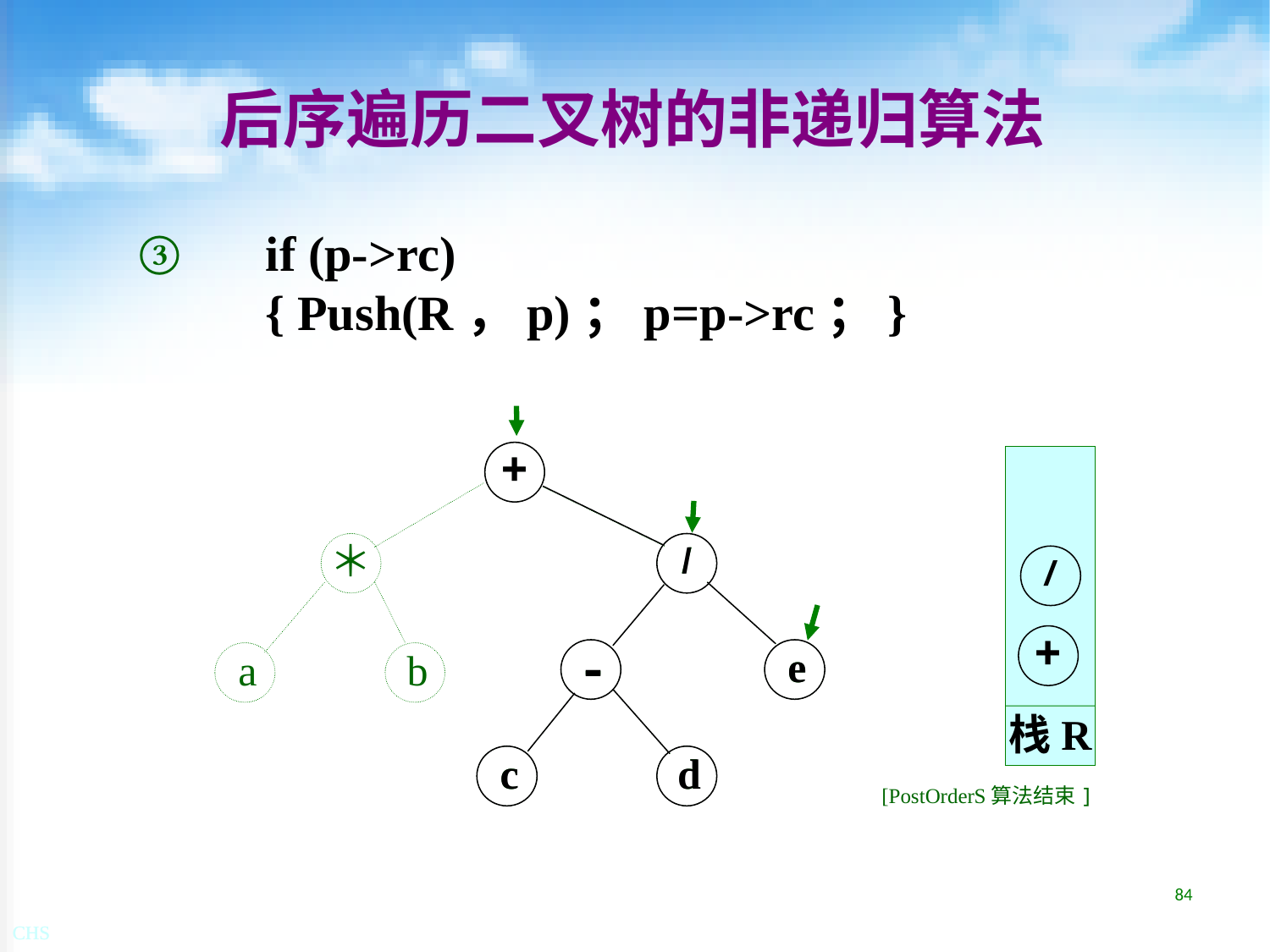

# 后序遍历二叉树的非递归算法
③	if (p->rc)
	{ Push(R，p)；p=p->rc；}

+

＊
/

-
e
a
b

c
d
+
栈R

/
/

+
-
e

c
d
[PostOrderS算法结束]
84